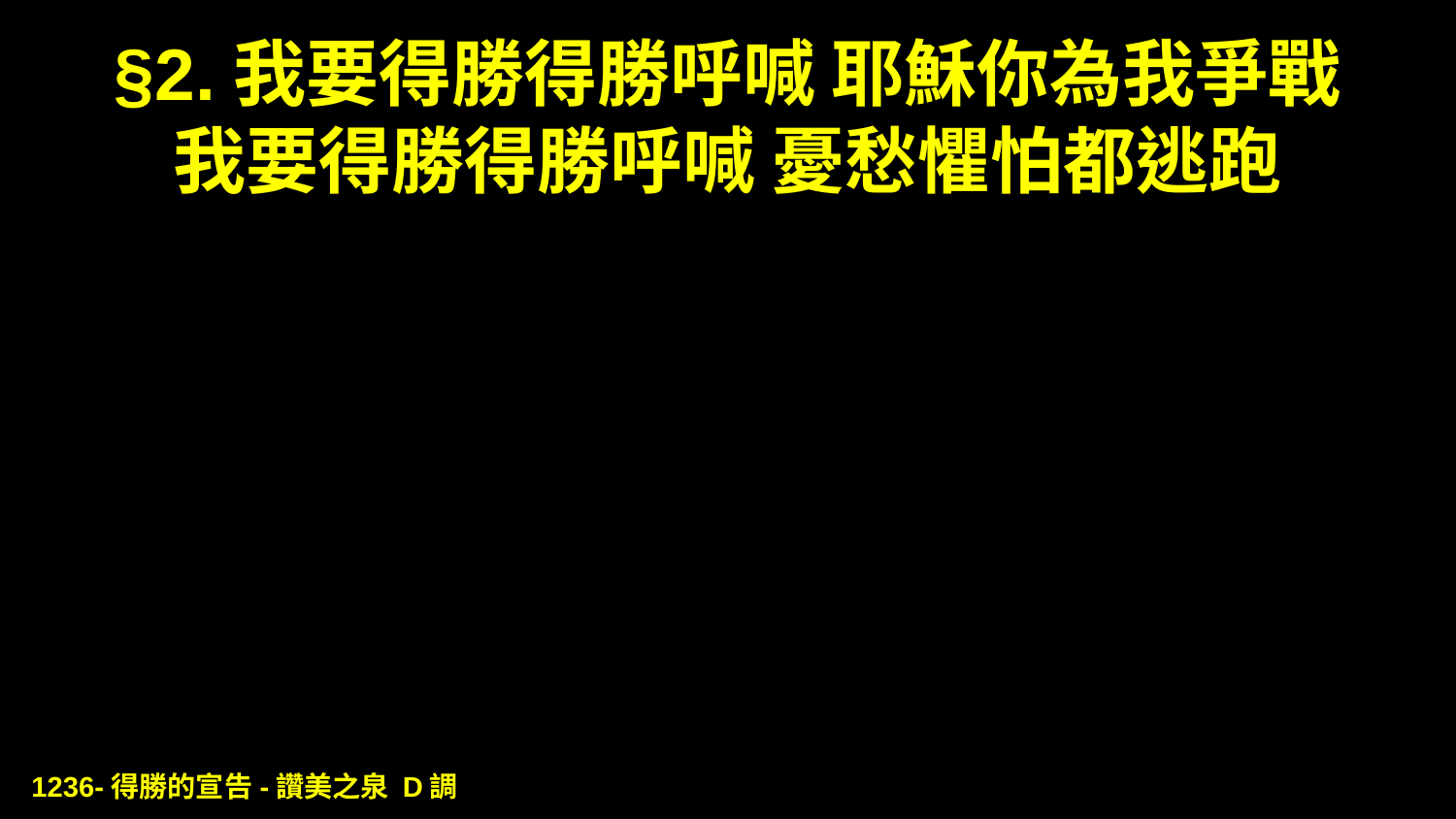

# §2.我要得勝得勝呼喊 耶穌你為我爭戰 我要得勝得勝呼喊 憂愁懼怕都逃跑
1236-得勝的宣告-讚美之泉 D調